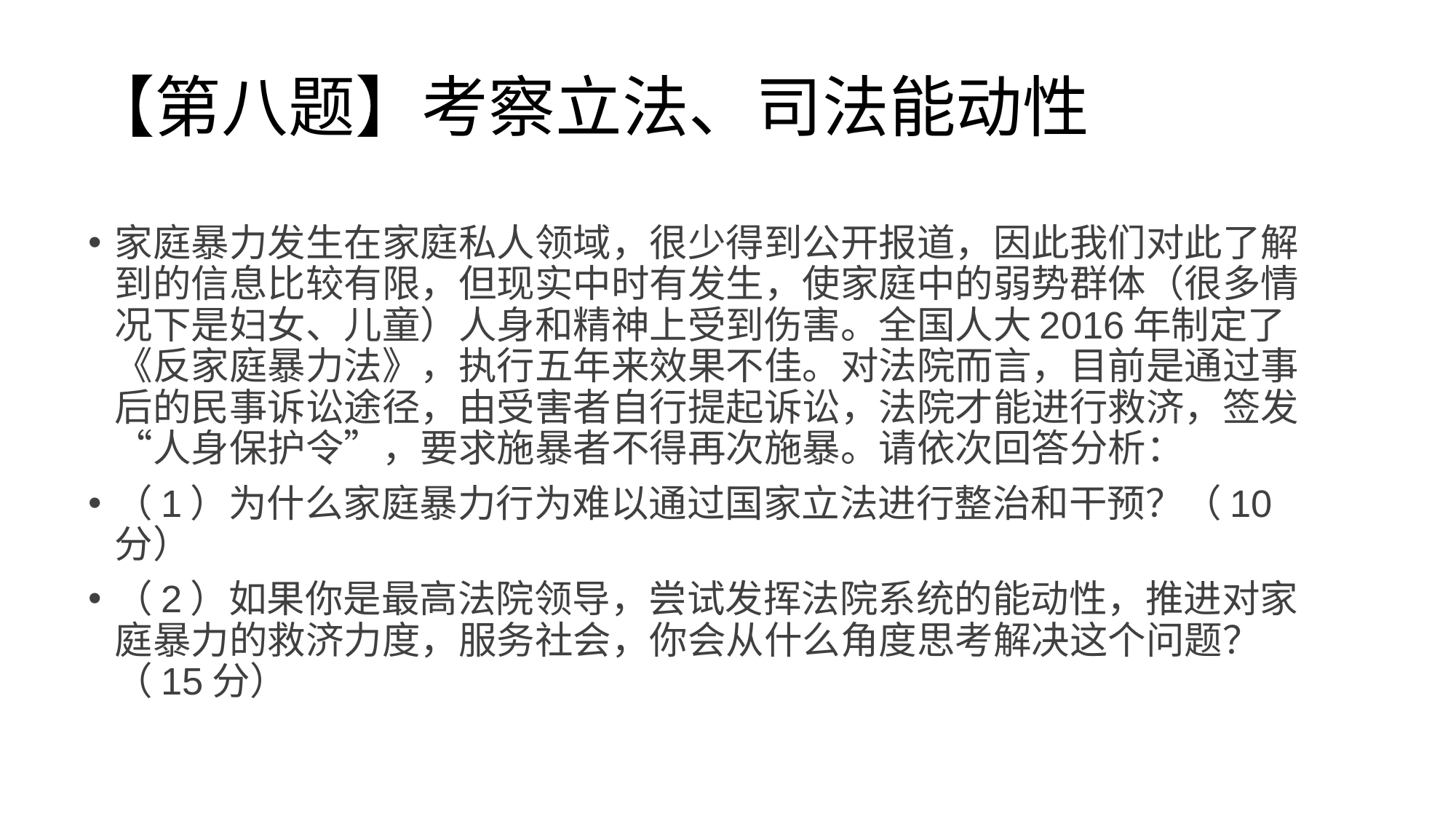

# 【第八题】考察立法、司法能动性
家庭暴力发生在家庭私人领域，很少得到公开报道，因此我们对此了解到的信息比较有限，但现实中时有发生，使家庭中的弱势群体（很多情况下是妇女、儿童）人身和精神上受到伤害。全国人大2016年制定了《反家庭暴力法》，执行五年来效果不佳。对法院而言，目前是通过事后的民事诉讼途径，由受害者自行提起诉讼，法院才能进行救济，签发“人身保护令”，要求施暴者不得再次施暴。请依次回答分析：
（1）为什么家庭暴力行为难以通过国家立法进行整治和干预？（10分）
（2）如果你是最高法院领导，尝试发挥法院系统的能动性，推进对家庭暴力的救济力度，服务社会，你会从什么角度思考解决这个问题？（15分）